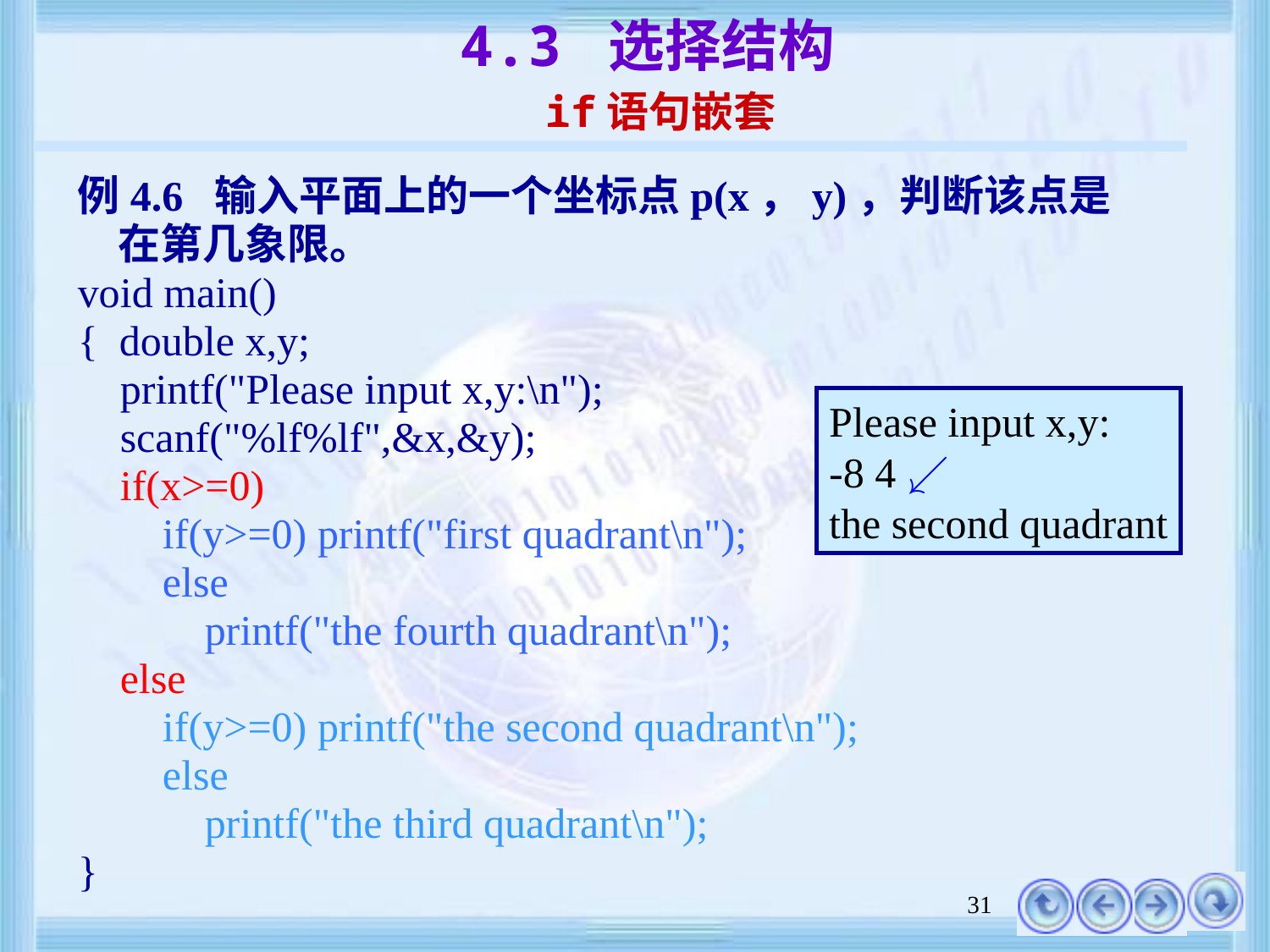

# 4.3 选择结构 if语句嵌套
例4.6  输入平面上的一个坐标点p(x，y)，判断该点是在第几象限。
void main()
{  double x,y;
    printf("Please input x,y:\n");
    scanf("%lf%lf",&x,&y);
    if(x>=0)
        if(y>=0) printf("first quadrant\n");
        else
            printf("the fourth quadrant\n");
    else
        if(y>=0) printf("the second quadrant\n");
        else
            printf("the third quadrant\n");
}
Please input x,y:
-8 4 ↙
the second quadrant
31